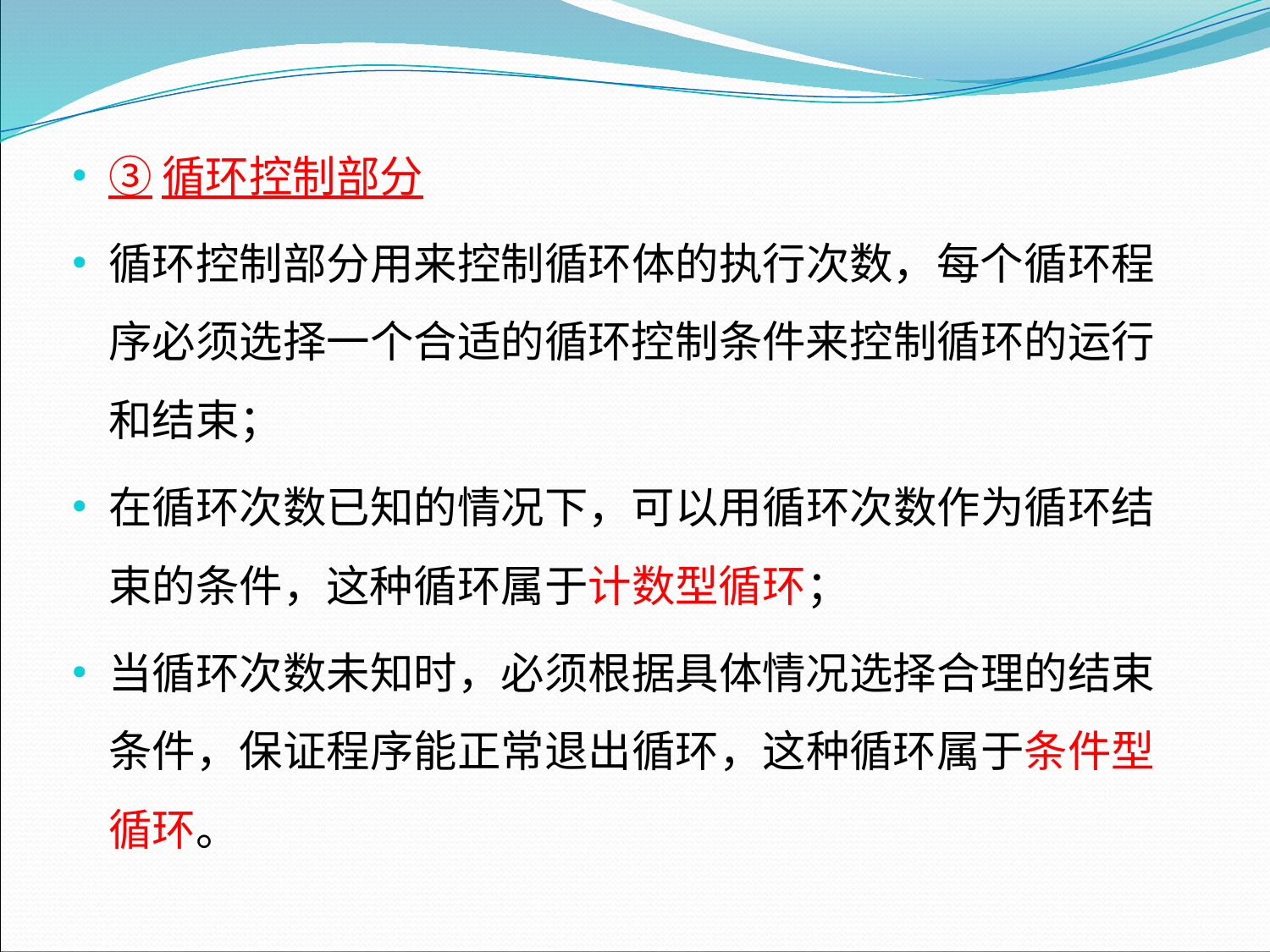

③循环控制部分
循环控制部分用来控制循环体的执行次数，每个循环程序必须选择一个合适的循环控制条件来控制循环的运行和结束；
在循环次数已知的情况下，可以用循环次数作为循环结束的条件，这种循环属于计数型循环；
当循环次数未知时，必须根据具体情况选择合理的结束条件，保证程序能正常退出循环，这种循环属于条件型循环。